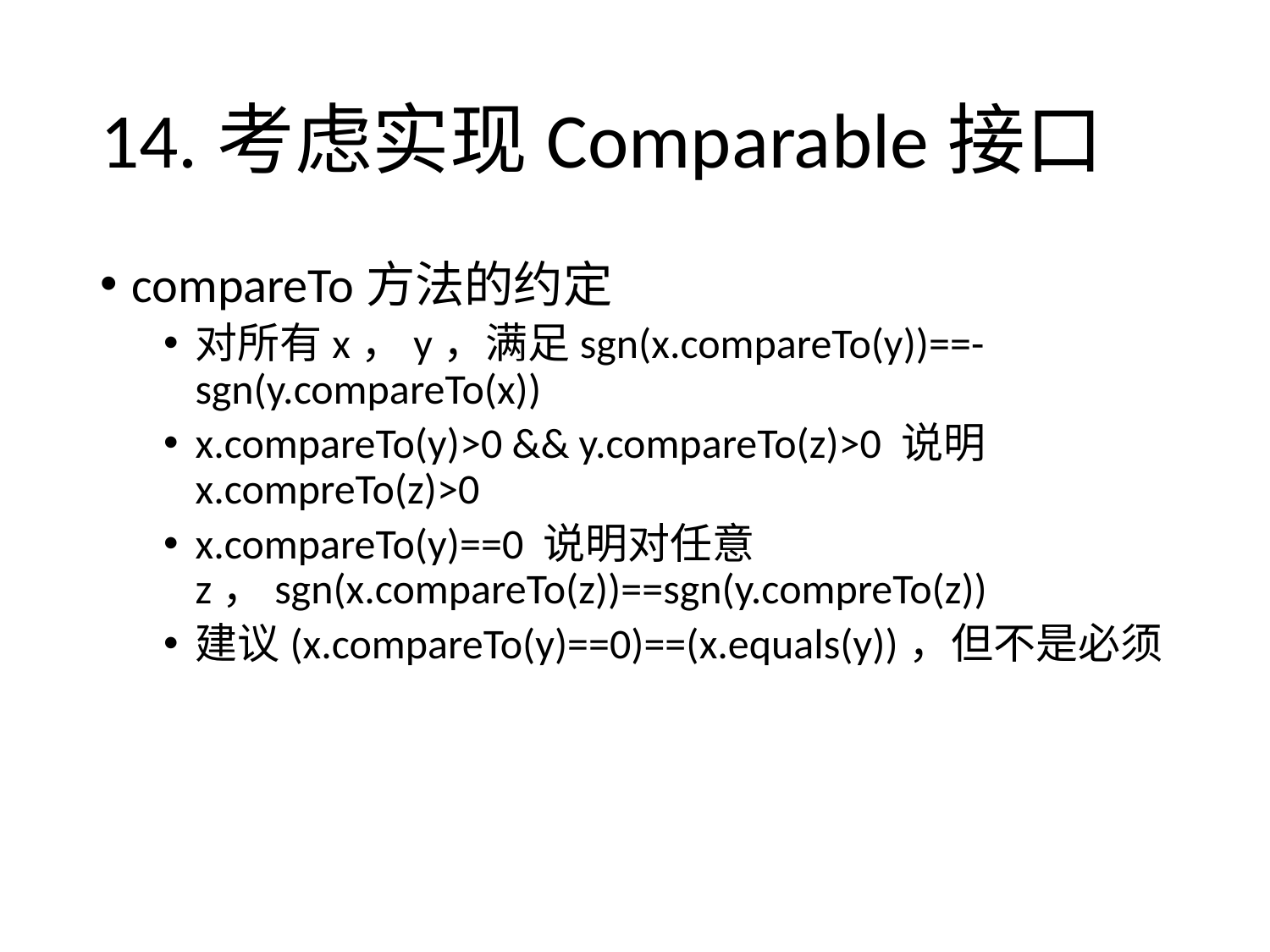

# 14.考虑实现Comparable接口
compareTo方法的约定
对所有x，y，满足sgn(x.compareTo(y))==-sgn(y.compareTo(x))
x.compareTo(y)>0 && y.compareTo(z)>0 说明 x.compreTo(z)>0
x.compareTo(y)==0 说明对任意z，sgn(x.compareTo(z))==sgn(y.compreTo(z))
建议(x.compareTo(y)==0)==(x.equals(y))，但不是必须